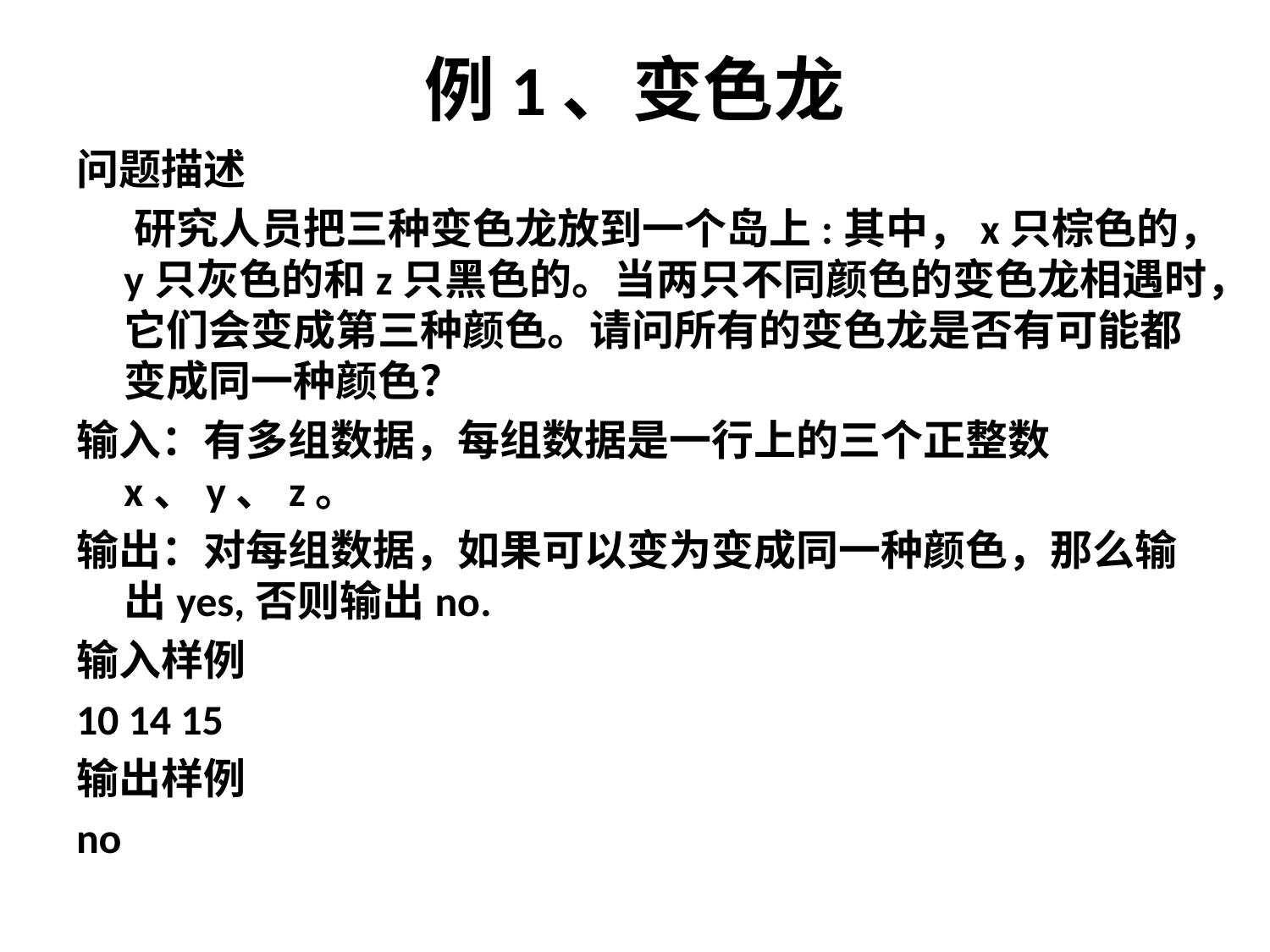

# 例1、变色龙
问题描述
     研究人员把三种变色龙放到一个岛上:其中，x只棕色的，y只灰色的和z只黑色的。当两只不同颜色的变色龙相遇时，它们会变成第三种颜色。请问所有的变色龙是否有可能都变成同一种颜色？
输入：有多组数据，每组数据是一行上的三个正整数x、y、z。
输出：对每组数据，如果可以变为变成同一种颜色，那么输出yes,否则输出no.
输入样例
10 14 15
输出样例
no